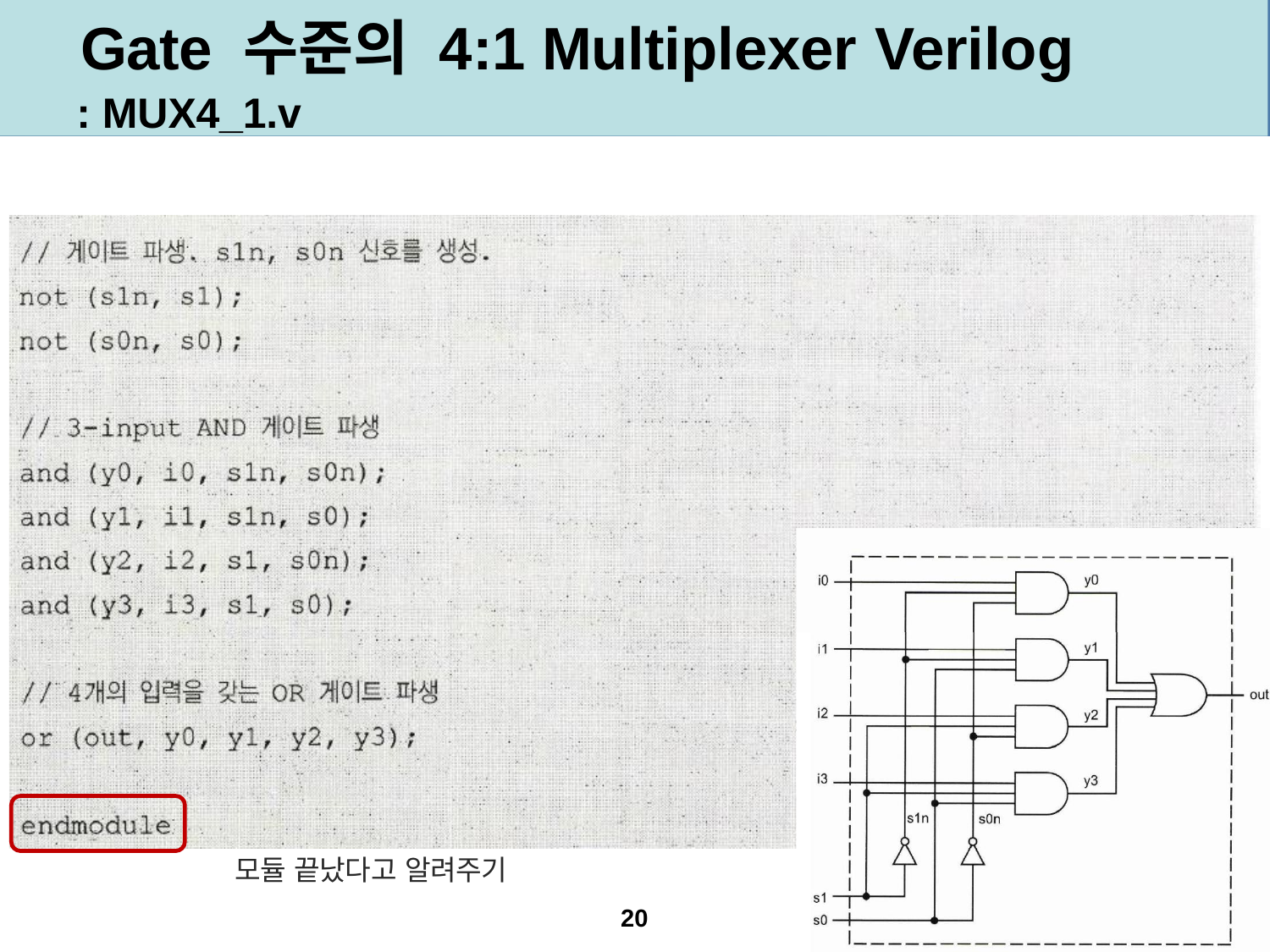

# Gate 수준의 4:1 Multiplexer Verilog
: MUX4_1.v

모듈 끝났다고 알려주기
20
19